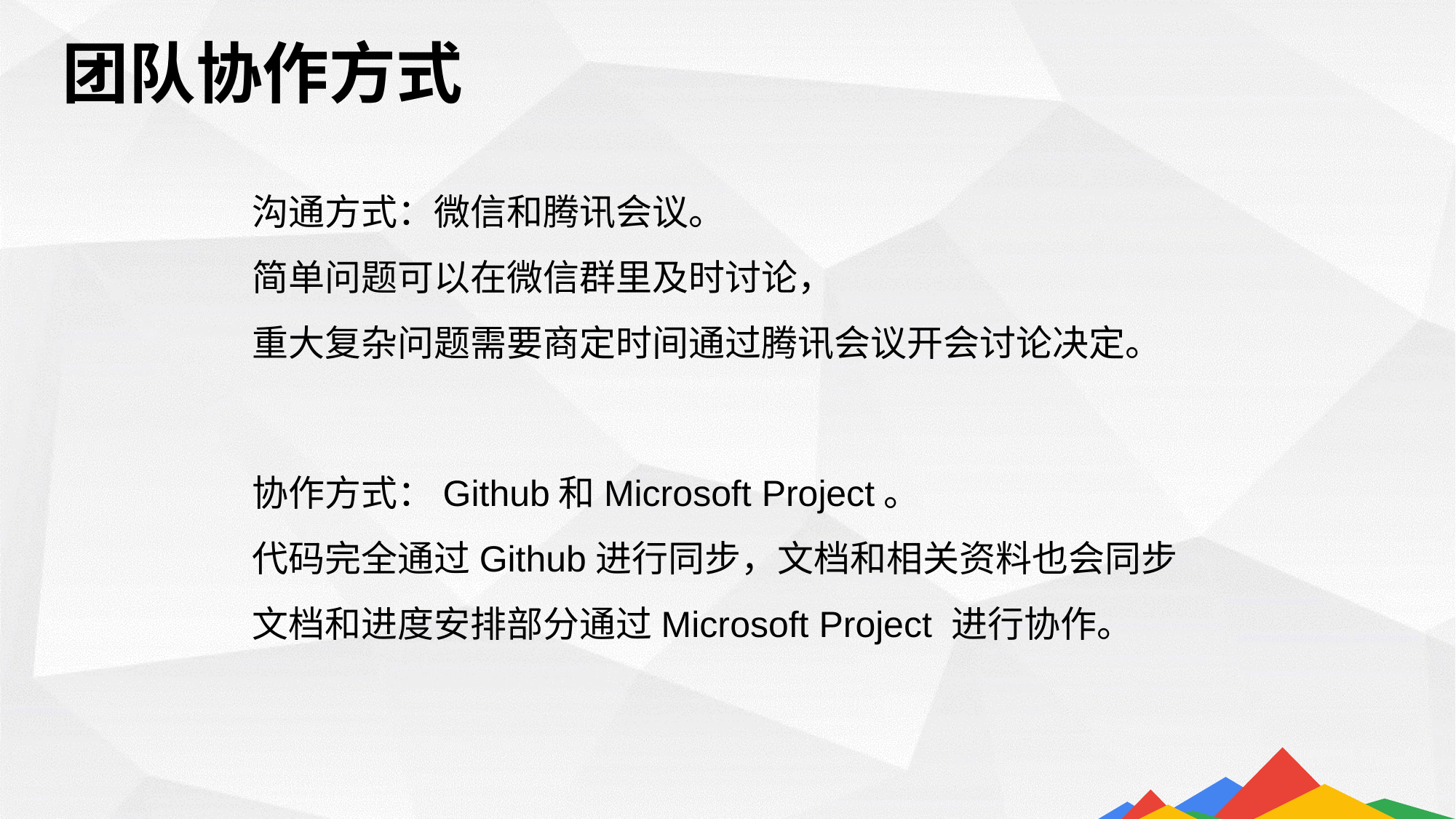

团队协作方式
沟通方式：微信和腾讯会议。
简单问题可以在微信群里及时讨论，
重大复杂问题需要商定时间通过腾讯会议开会讨论决定。
协作方式：Github和Microsoft Project。
代码完全通过Github进行同步，文档和相关资料也会同步
文档和进度安排部分通过Microsoft Project 进行协作。